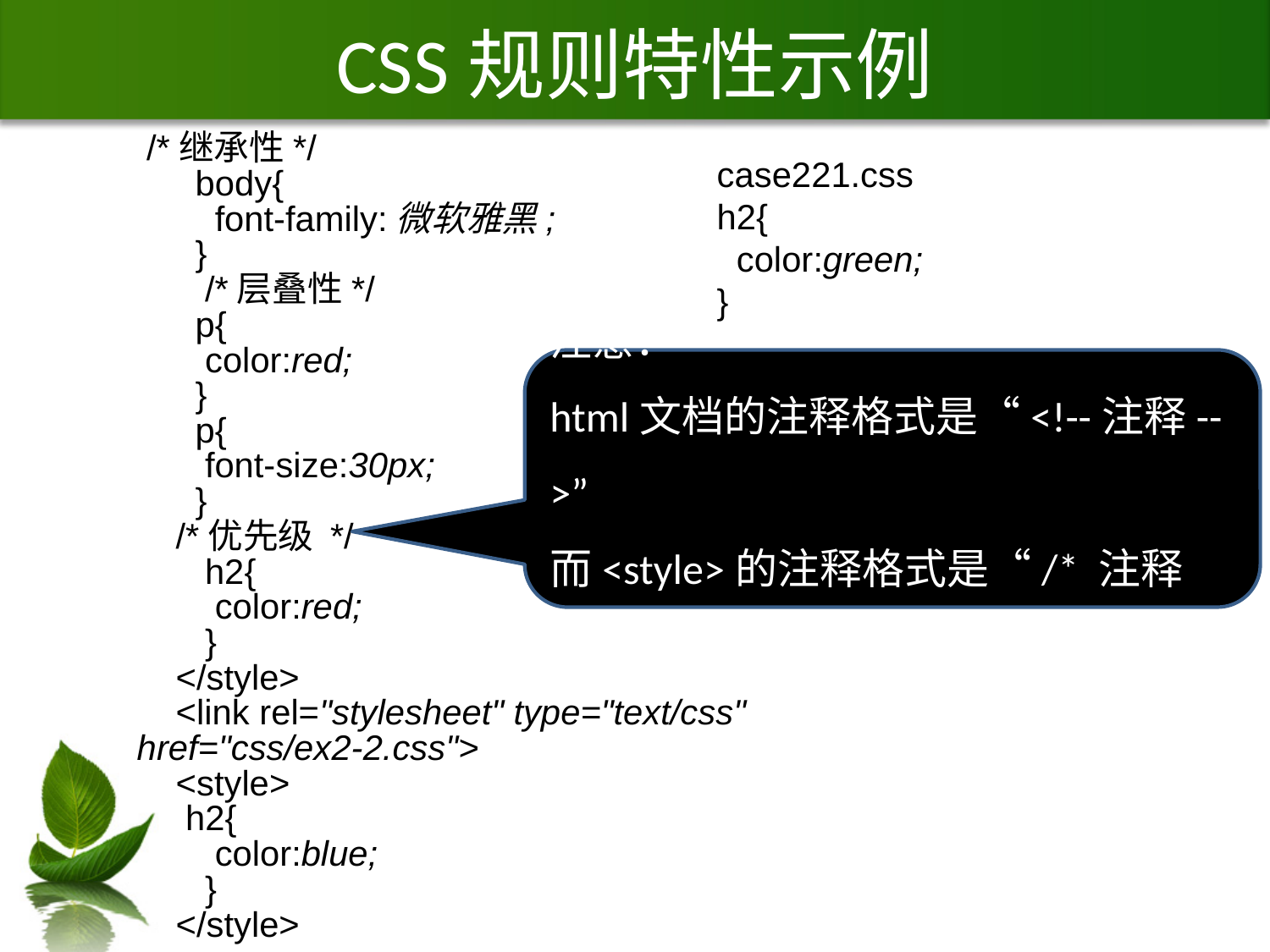

# CSS规则特性示例
 /*继承性*/
      body{
        font-family:微软雅黑;
      }
       /*层叠性*/
      p{
       color:red;
      }
      p{
       font-size:30px;
      }
    /*优先级 */
       h2{
        color:red;
       }
    </style>
    <link rel="stylesheet" type="text/css" href="css/ex2-2.css">
    <style>
     h2{
        color:blue;
       }
    </style>
case221.css
h2{
  color:green;
}
注意：
html文档的注释格式是“<!--注释-->”
而<style>的注释格式是“/* 注释 */”